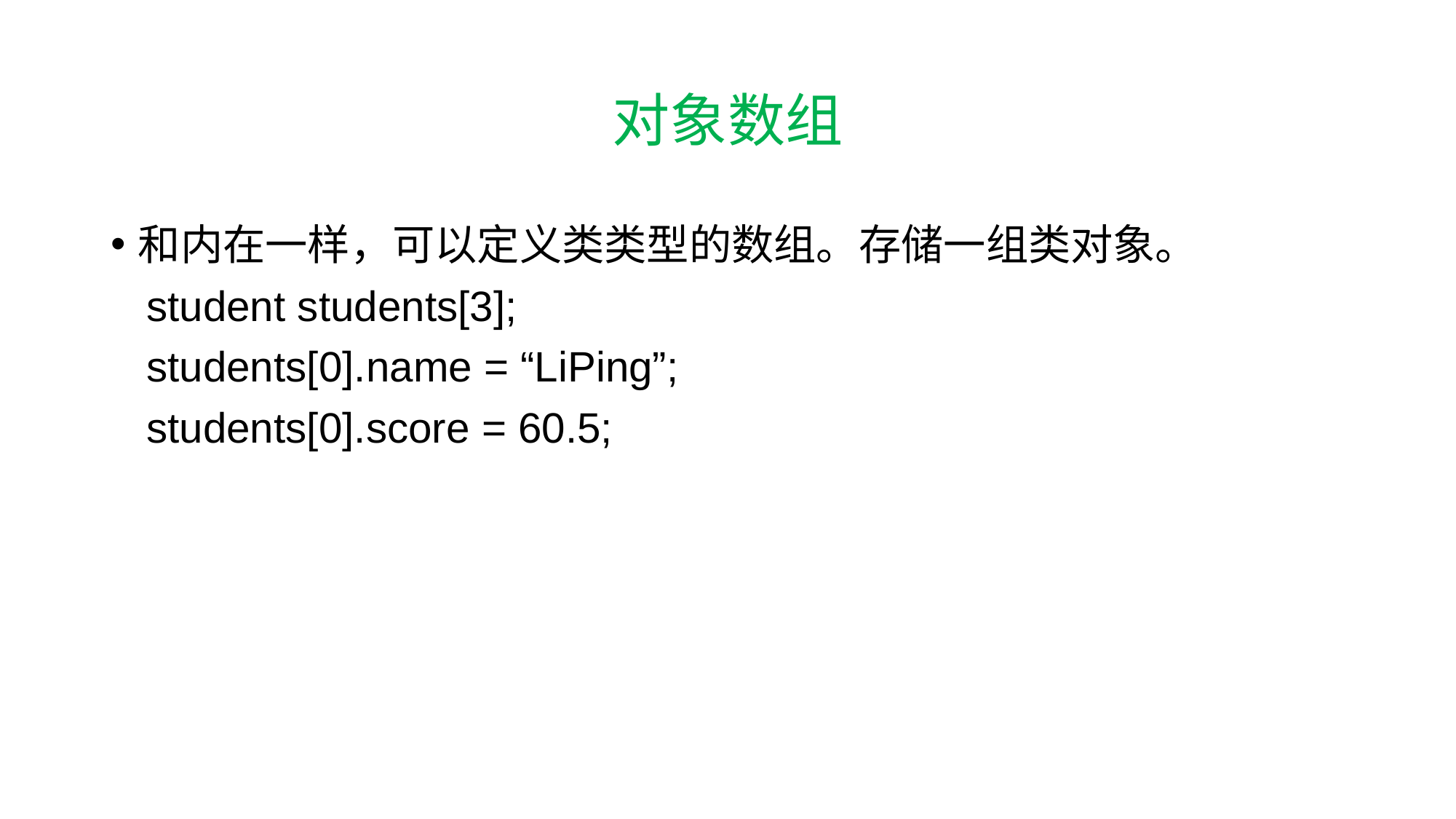

# 对象数组
和内在一样，可以定义类类型的数组。存储一组类对象。
   student students[3];
   students[0].name = “LiPing”;
   students[0].score = 60.5;